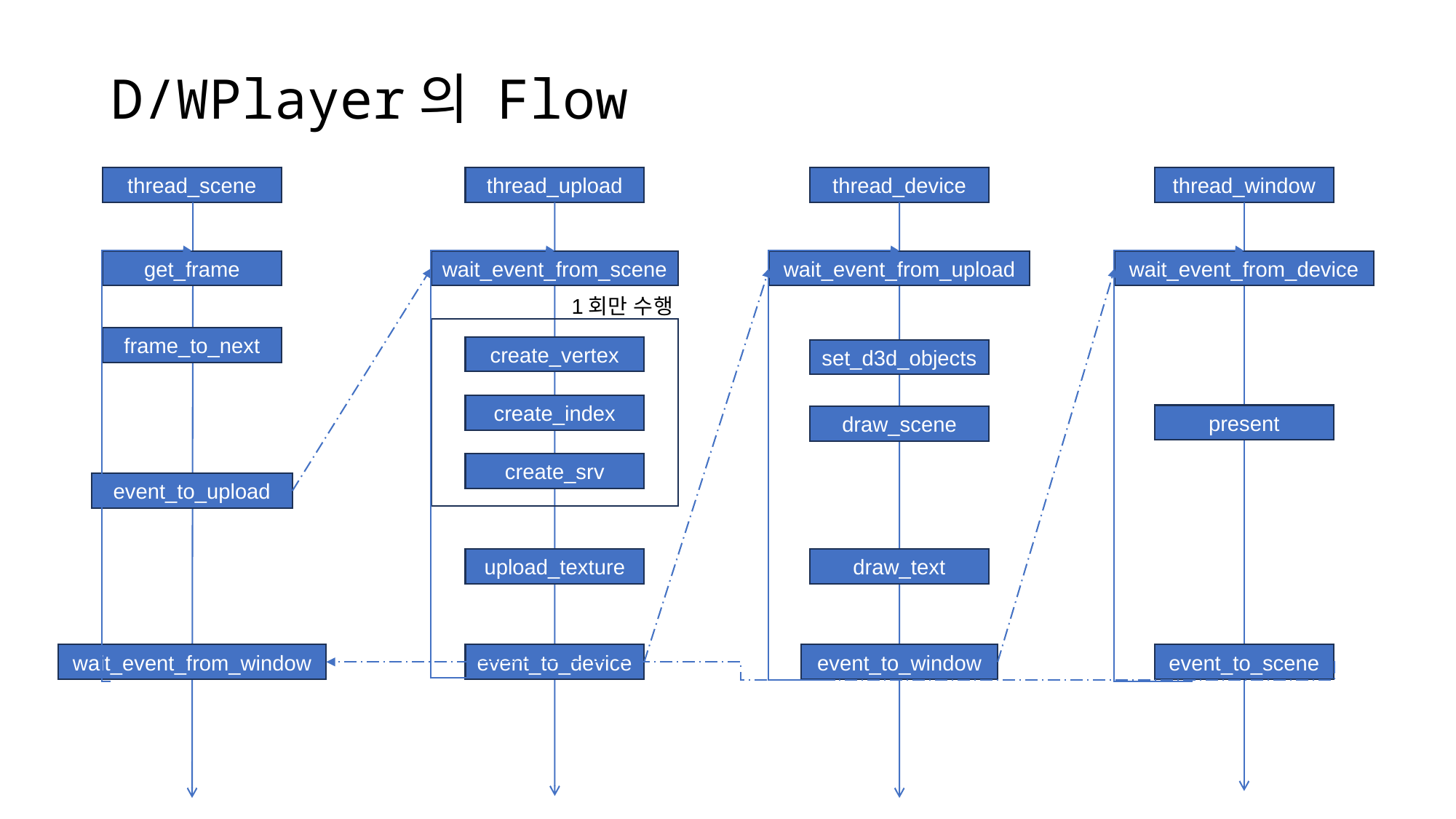

# D/WPlayer의 Flow
thread_scene
thread_upload
thread_device
thread_window
get_frame
wait_event_from_scene
wait_event_from_upload
wait_event_from_device
1회만 수행

frame_to_next
create_vertex
set_d3d_objects
create_index
present
draw_scene
create_srv
event_to_upload
upload_texture
draw_text
wait_event_from_window
event_to_device
event_to_window
event_to_scene